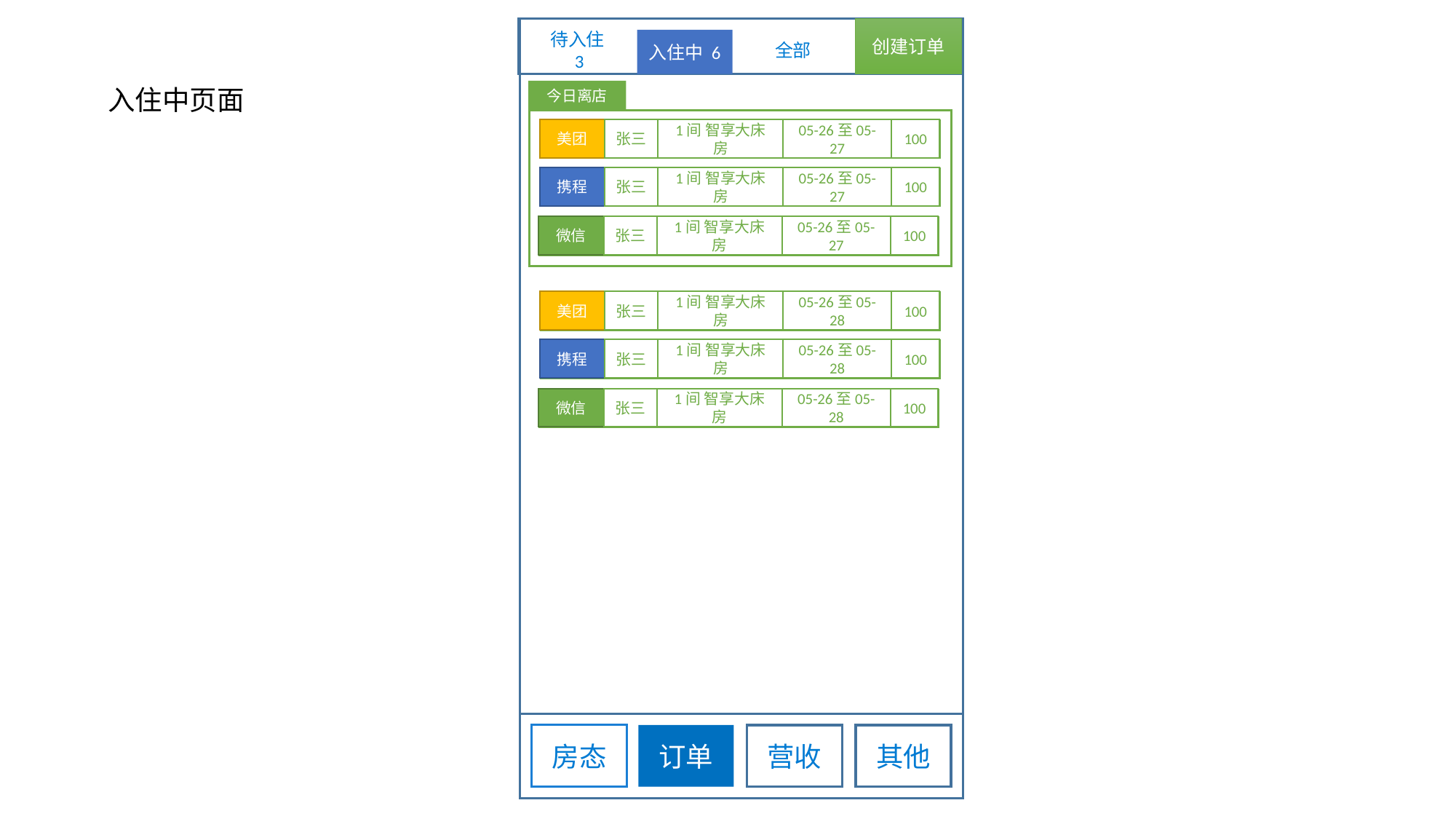

创建订单
待入住  3
入住中 6
全部
入住中页面
今日离店

美团
张三
1间 智享大床房
05-26至05-27
100

携程
张三
1间 智享大床房
05-26至05-27
100

微信
张三
1间 智享大床房
05-26至05-27
100

美团
张三
1间 智享大床房
05-26至05-28
100

携程
张三
1间 智享大床房
05-26至05-28
100

微信
张三
1间 智享大床房
05-26至05-28
100

房态
订单
营收
其他